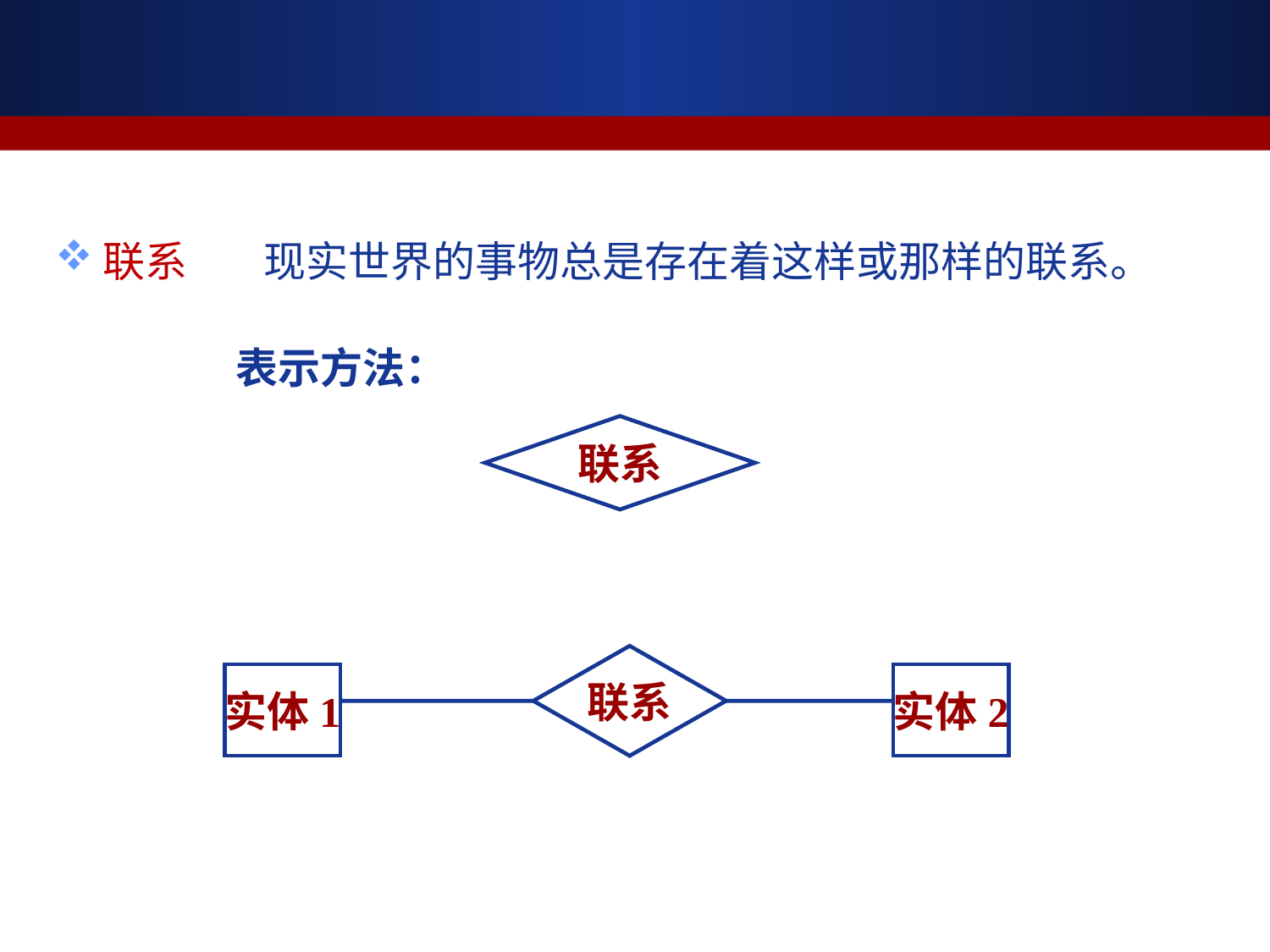

联系        现实世界的事物总是存在着这样或那样的联系。

表示方法：
联系
联系
实体1
实体2